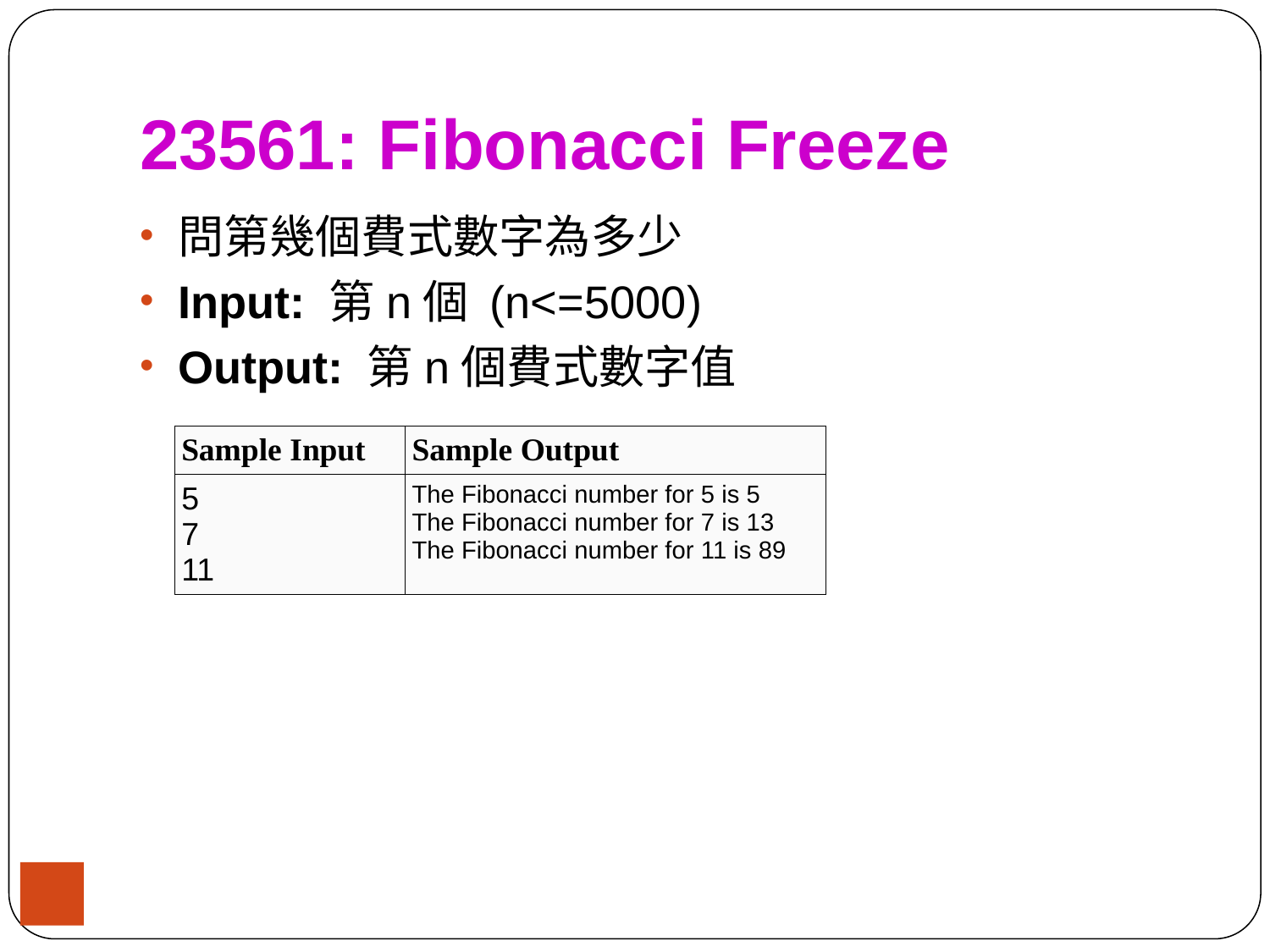

# 23561: Fibonacci Freeze
問第幾個費式數字為多少
Input: 第n個 (n<=5000)
Output: 第n個費式數字值
| Sample Input | Sample Output |
| --- | --- |
| 5 7 11 | The Fibonacci number for 5 is 5 The Fibonacci number for 7 is 13 The Fibonacci number for 11 is 89 |